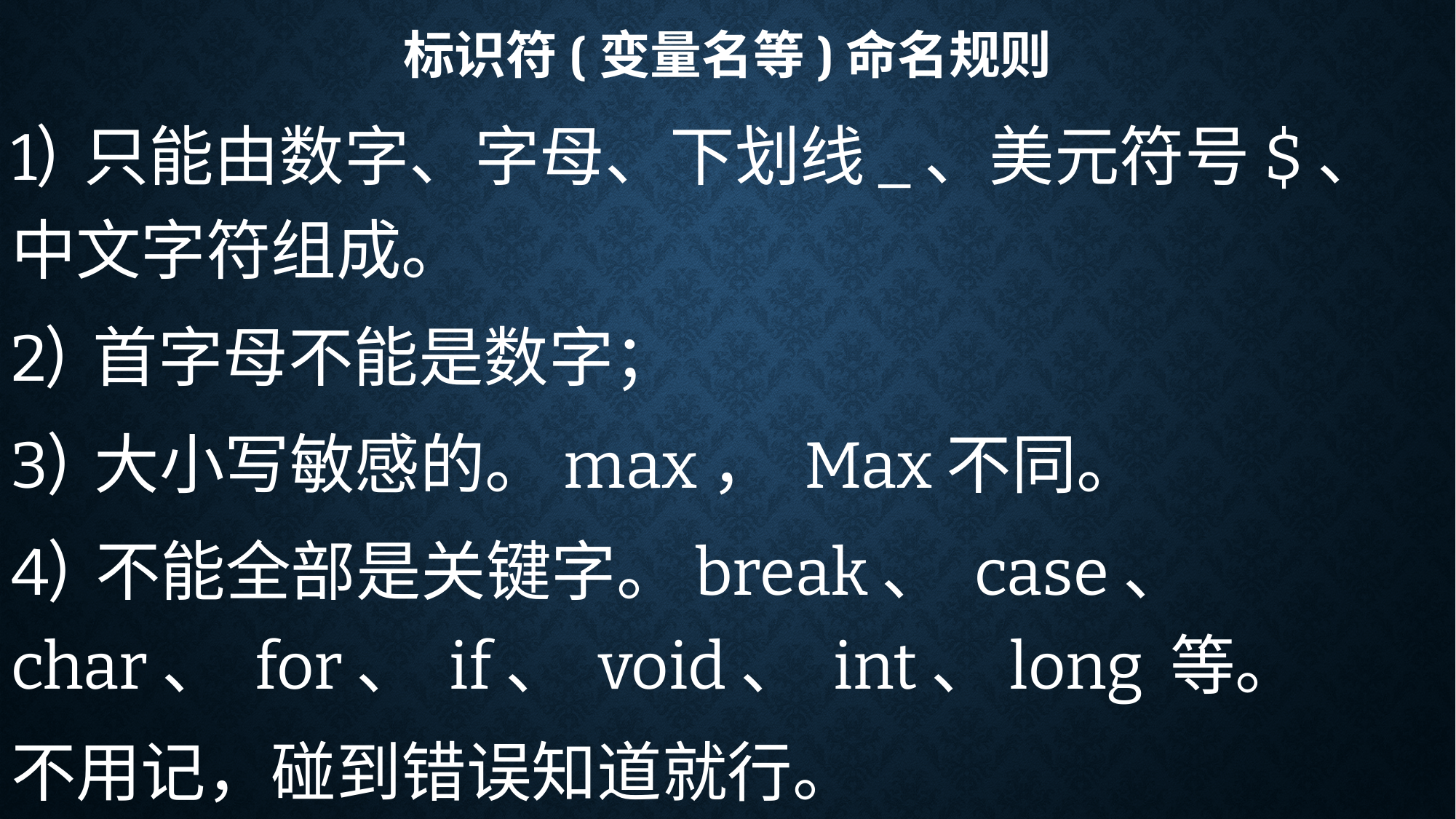

# 标识符(变量名等)命名规则
1) 只能由数字、字母、下划线_、美元符号$、中文字符组成。
2) 首字母不能是数字；
3) 大小写敏感的。max， Max不同。
4) 不能全部是关键字。break、 case、 char、 for、 if、 void、 int、long 等。
不用记，碰到错误知道就行。